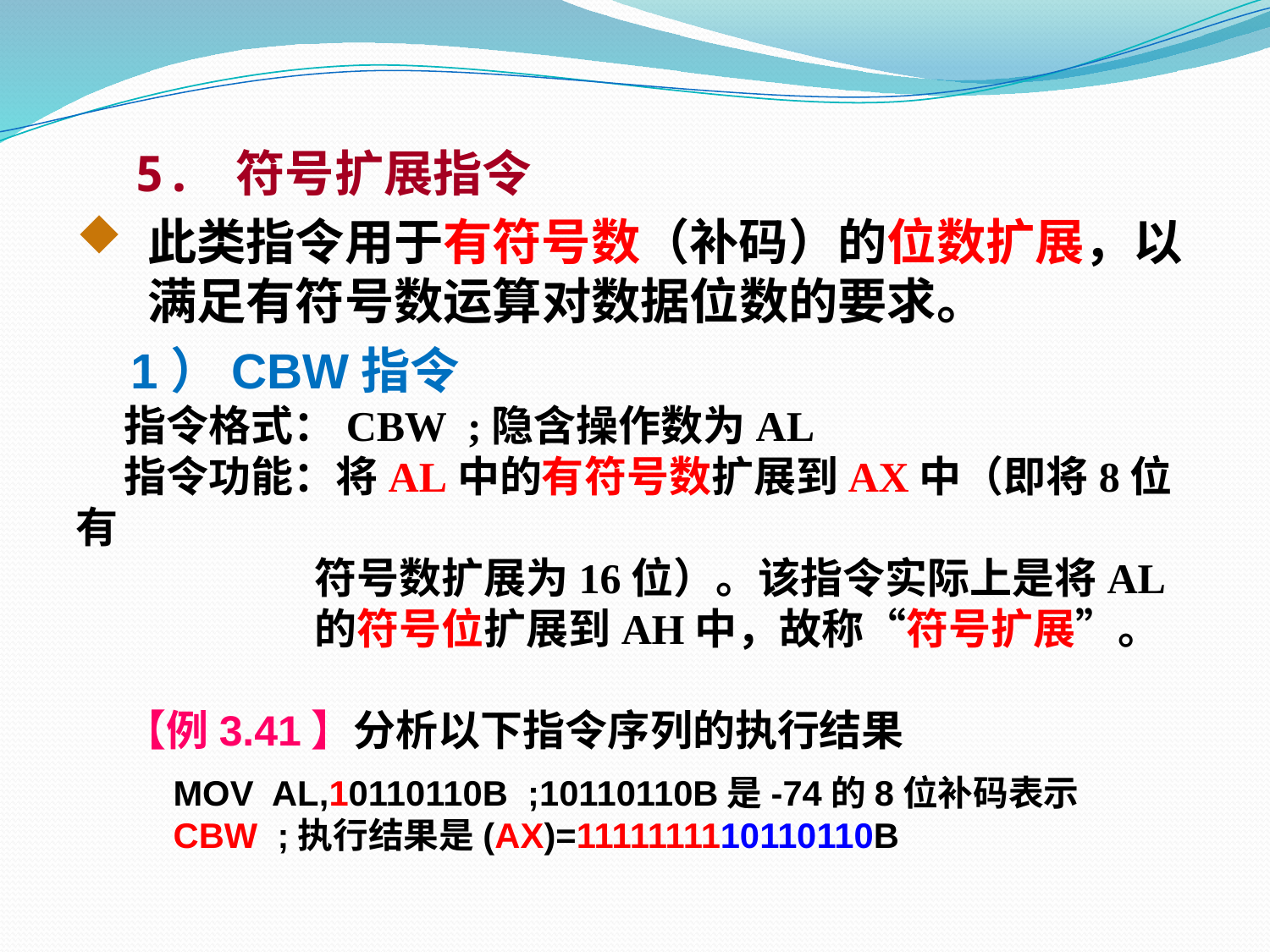

5. 符号扩展指令
此类指令用于有符号数（补码）的位数扩展，以满足有符号数运算对数据位数的要求。
    1）CBW指令
    指令格式：CBW  ;隐含操作数为AL
    指令功能：将AL中的有符号数扩展到AX中（即将8位有
                        符号数扩展为16位）。该指令实际上是将AL
                        的符号位扩展到AH中，故称“符号扩展”。

    【例3.41】分析以下指令序列的执行结果

          MOV  AL,10110110B  ;10110110B是-74的8位补码表示
          CBW  ;执行结果是(AX)=1111111110110110B